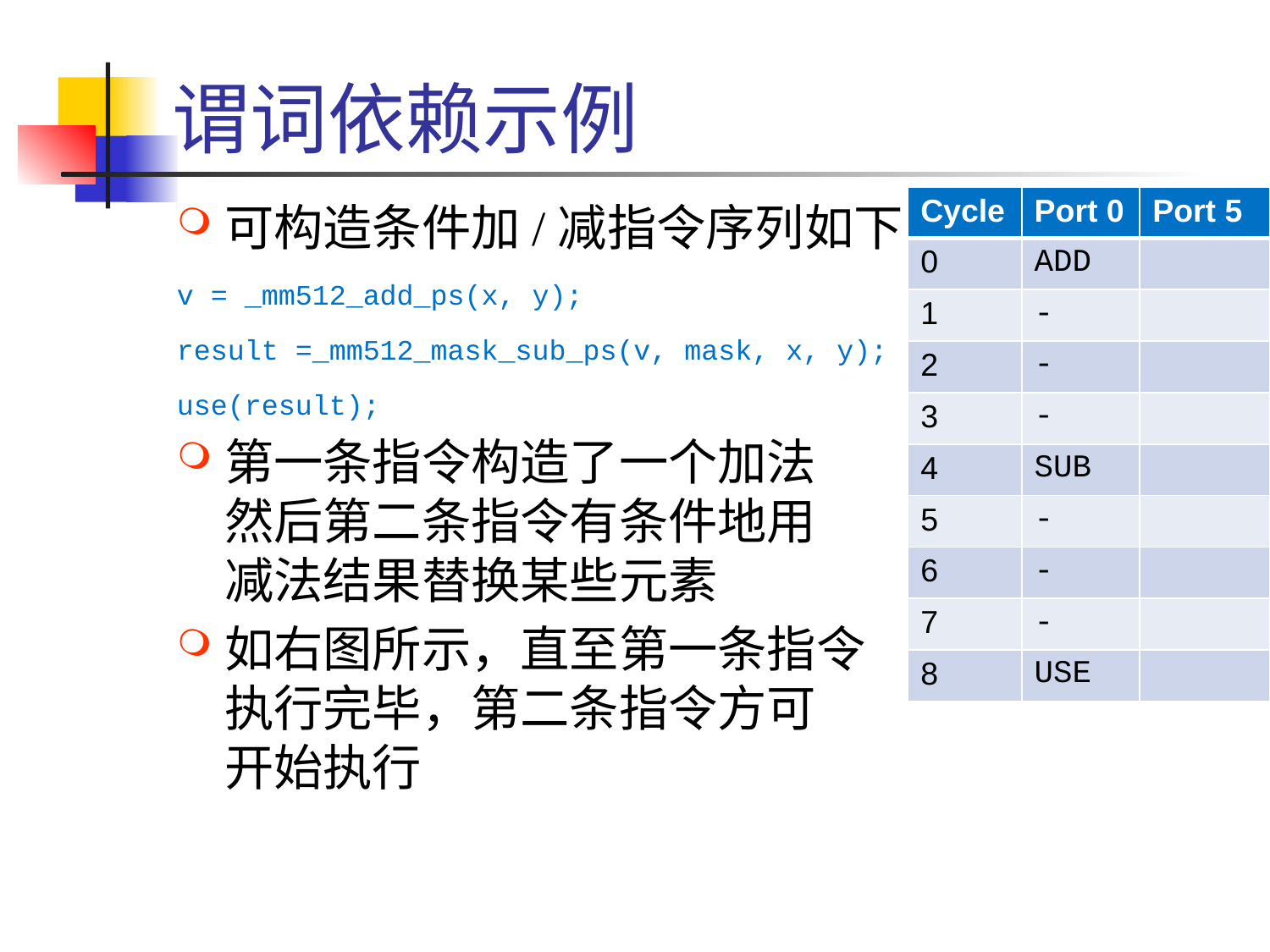

# 谓词依赖示例
| Cycle | Port 0 | Port 5 |
| --- | --- | --- |
| 0 | ADD |  |
| 1 | - |  |
| 2 | - |  |
| 3 | - |  |
| 4 | SUB |  |
| 5 | - |  |
| 6 | - |  |
| 7 | - |  |
| 8 | USE |  |
可构造条件加/减指令序列如下：
v = _mm512_add_ps(x, y);
result =_mm512_mask_sub_ps(v, mask, x, y);
use(result);
第一条指令构造了一个加法
然后第二条指令有条件地用
减法结果替换某些元素
如右图所示，直至第一条指令
执行完毕，第二条指令方可
开始执行